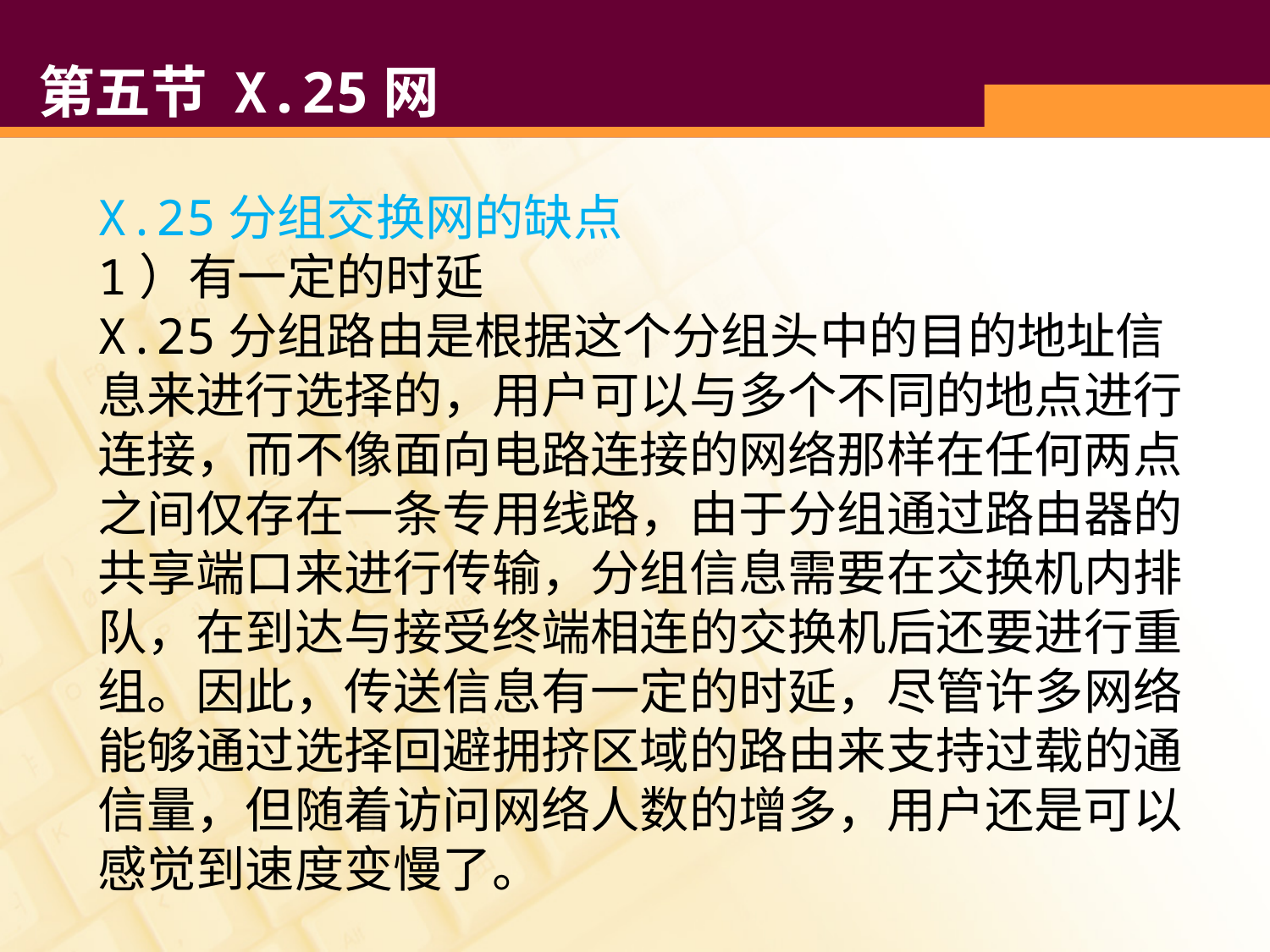

# 第五节 X.25网
X.25分组交换网的缺点
1）有一定的时延
X.25分组路由是根据这个分组头中的目的地址信息来进行选择的，用户可以与多个不同的地点进行连接，而不像面向电路连接的网络那样在任何两点之间仅存在一条专用线路，由于分组通过路由器的共享端口来进行传输，分组信息需要在交换机内排队，在到达与接受终端相连的交换机后还要进行重组。因此，传送信息有一定的时延，尽管许多网络能够通过选择回避拥挤区域的路由来支持过载的通信量，但随着访问网络人数的增多，用户还是可以感觉到速度变慢了。